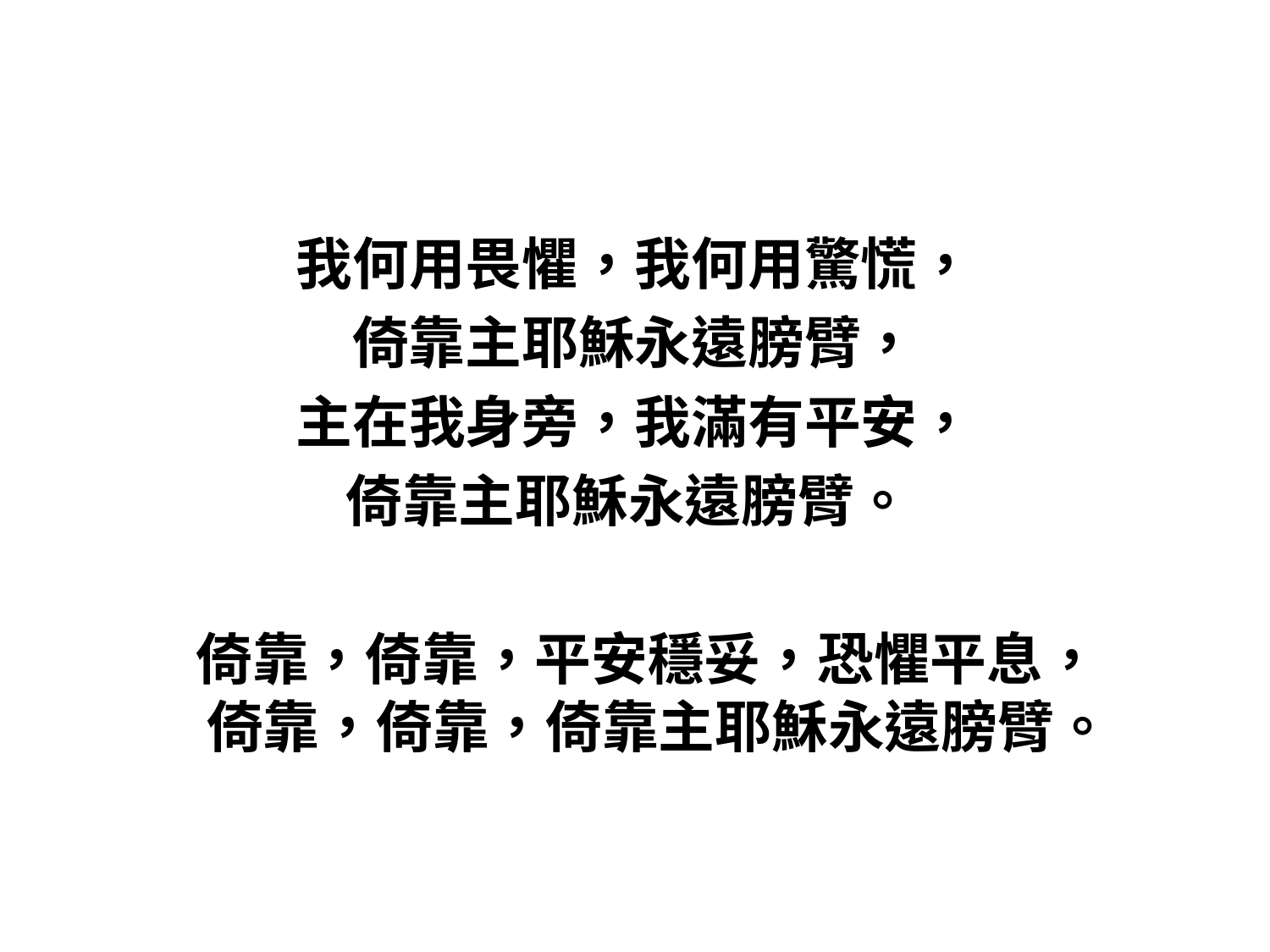

#
我何用畏懼，我何用驚慌，
倚靠主耶穌永遠膀臂，
主在我身旁，我滿有平安，
倚靠主耶穌永遠膀臂。

 倚靠，倚靠，平安穩妥，恐懼平息，
倚靠，倚靠，倚靠主耶穌永遠膀臂。